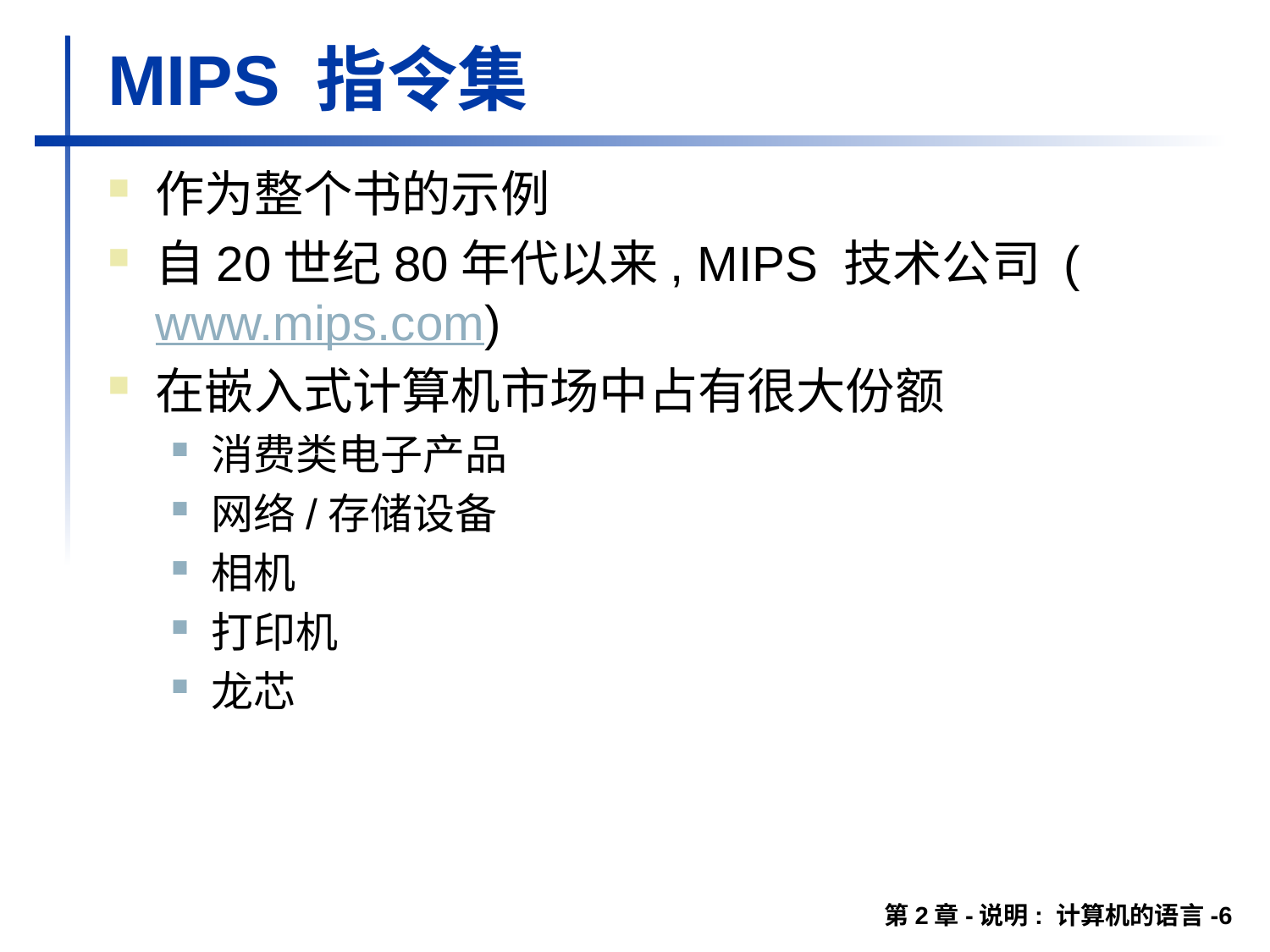

# MIPS 指令集
作为整个书的示例
自20世纪80年代以来, MIPS 技术公司 (www.mips.com)
在嵌入式计算机市场中占有很大份额
消费类电子产品
网络/存储设备
相机
打印机
龙芯
第2章-说明: 计算机的语言-6